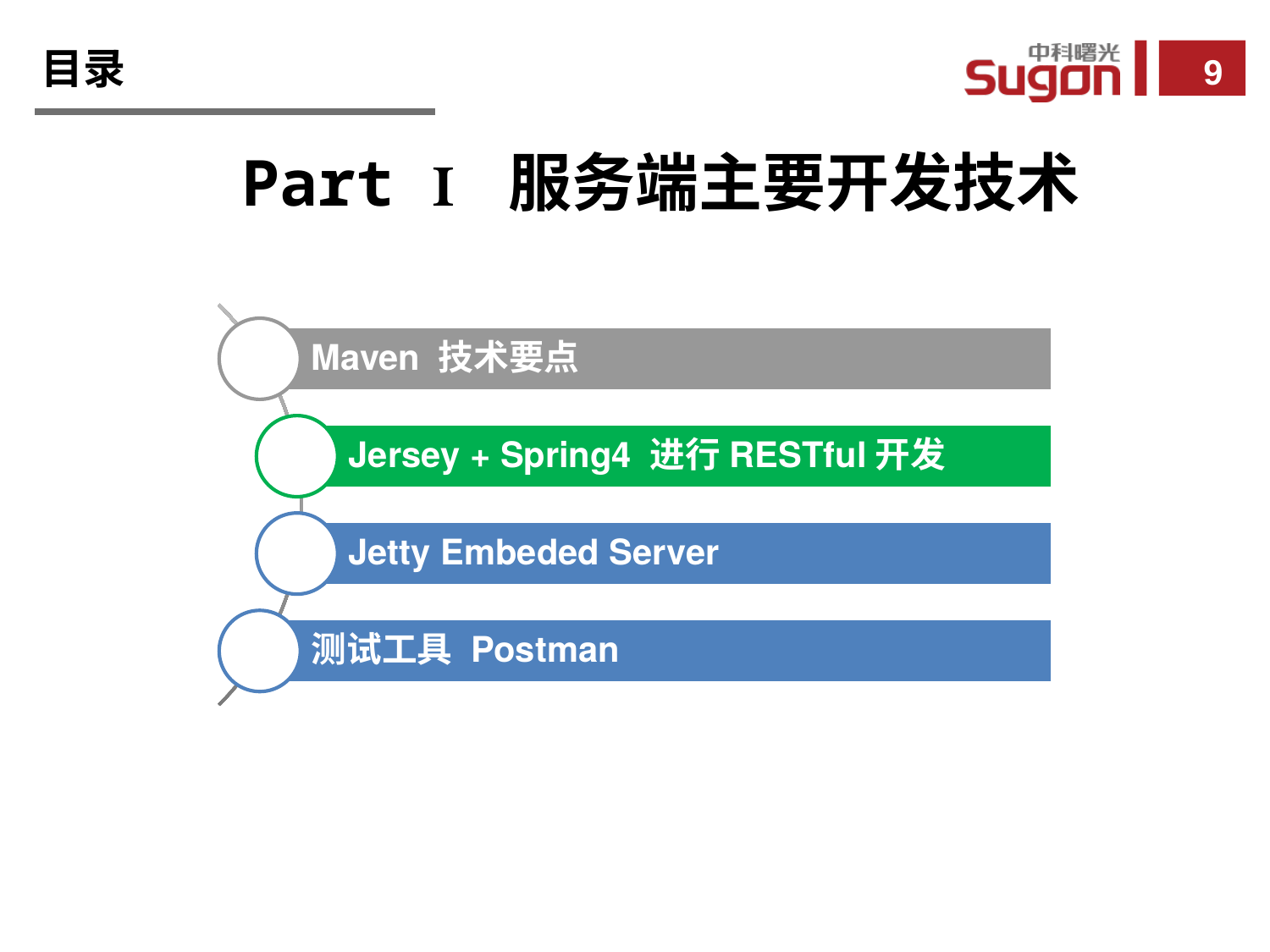

目录
9
Part Ⅰ 服务端主要开发技术
Maven 技术要点
Jersey + Spring4 进行RESTful开发
Jetty Embeded Server
测试工具 Postman